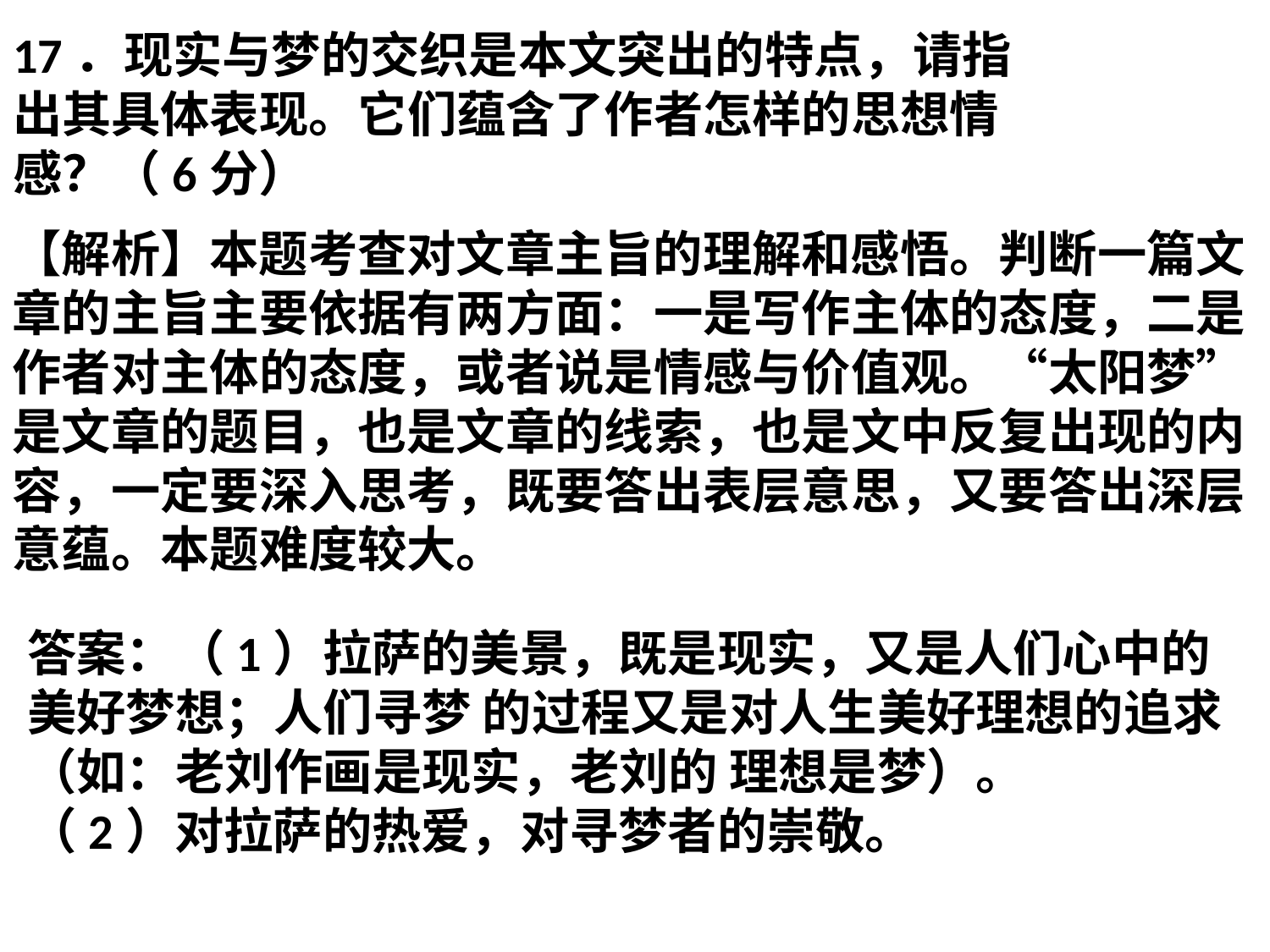

17．现实与梦的交织是本文突出的特点，请指出其具体表现。它们蕴含了作者怎样的思想情感？（6分）
【解析】本题考查对文章主旨的理解和感悟。判断一篇文章的主旨主要依据有两方面：一是写作主体的态度，二是作者对主体的态度，或者说是情感与价值观。“太阳梦”是文章的题目，也是文章的线索，也是文中反复出现的内容，一定要深入思考，既要答出表层意思，又要答出深层意蕴。本题难度较大。
答案：（1）拉萨的美景，既是现实，又是人们心中的美好梦想；人们寻梦 的过程又是对人生美好理想的追求（如：老刘作画是现实，老刘的 理想是梦）。
（2）对拉萨的热爱，对寻梦者的崇敬。